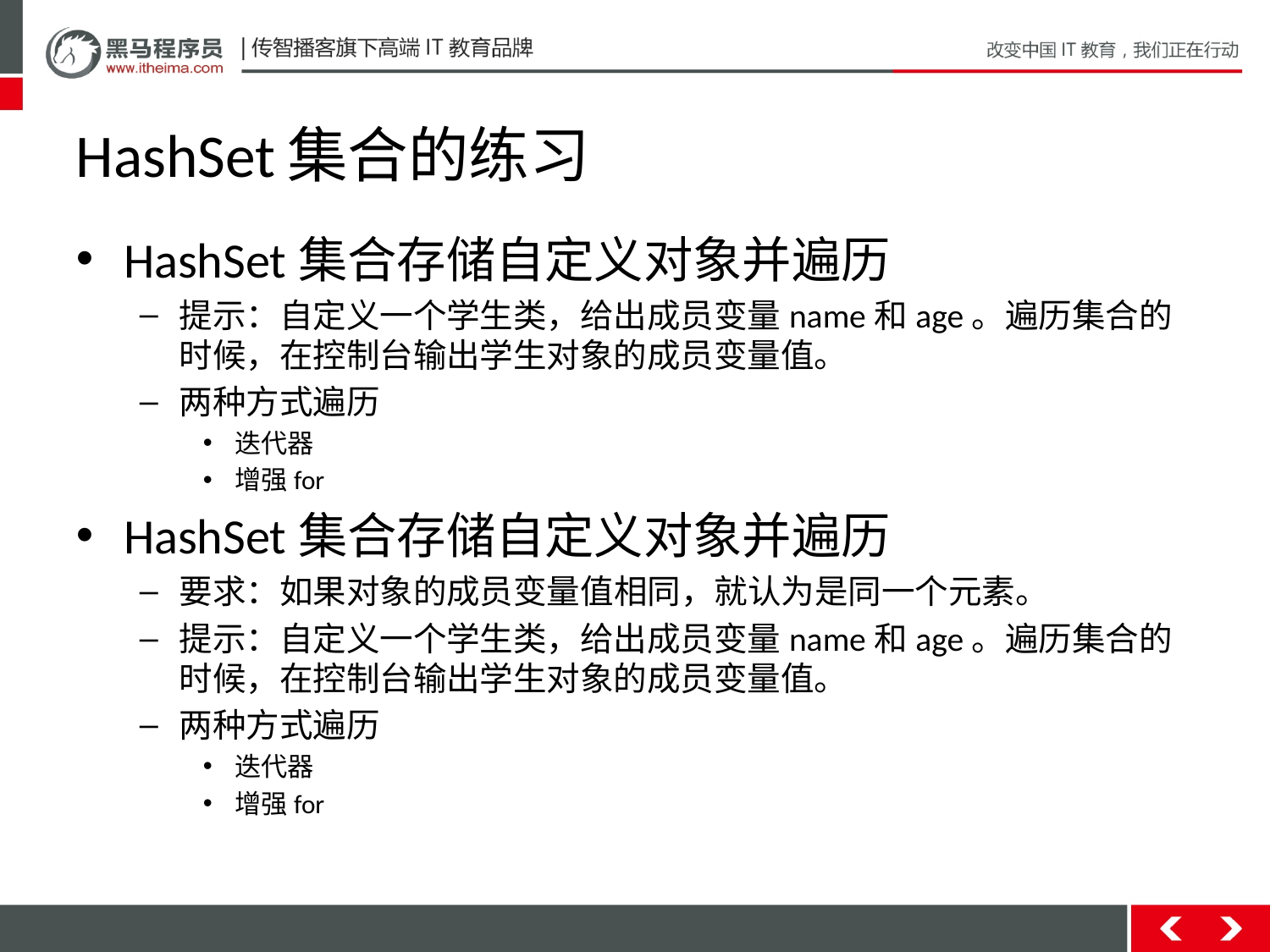

# HashSet集合的练习
HashSet集合存储自定义对象并遍历
提示：自定义一个学生类，给出成员变量name和age。遍历集合的时候，在控制台输出学生对象的成员变量值。
两种方式遍历
迭代器
增强for
HashSet集合存储自定义对象并遍历
要求：如果对象的成员变量值相同，就认为是同一个元素。
提示：自定义一个学生类，给出成员变量name和age。遍历集合的时候，在控制台输出学生对象的成员变量值。
两种方式遍历
迭代器
增强for